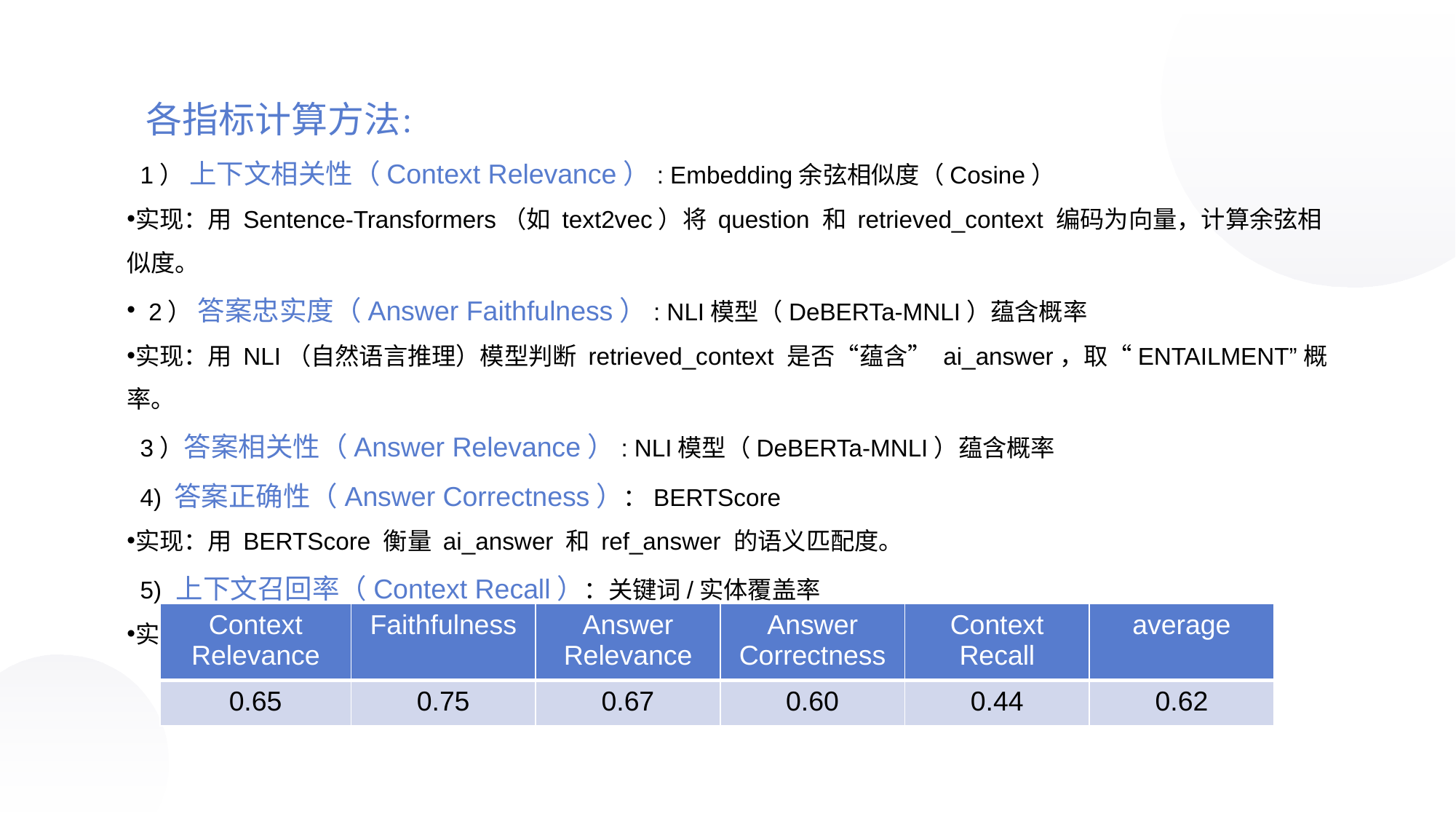

各指标计算方法：
  1） 上下文相关性（Context Relevance）: Embedding余弦相似度（Cosine）
实现：用 Sentence-Transformers（如 text2vec）将 question 和 retrieved_context 编码为向量，计算余弦相似度。
  2） 答案忠实度（Answer Faithfulness）: NLI模型（DeBERTa-MNLI）蕴含概率
实现：用 NLI（自然语言推理）模型判断 retrieved_context 是否“蕴含” ai_answer，取“ENTAILMENT”概率。
  3）答案相关性（Answer Relevance）: NLI模型（DeBERTa-MNLI）蕴含概率
  4) 答案正确性（Answer Correctness）：BERTScore
实现：用 BERTScore 衡量 ai_answer 和 ref_answer 的语义匹配度。
  5) 上下文召回率（Context Recall）：关键词/实体覆盖率
实现：将 ref_answer 里的关键词/实体抽取出来，统计这些关键词在 retrieved_context 中出现的比例。
| Context Relevance | Faithfulness | Answer Relevance | Answer Correctness | Context Recall | average |
| --- | --- | --- | --- | --- | --- |
| 0.65 | 0.75 | 0.67 | 0.60 | 0.44 | 0.62 |